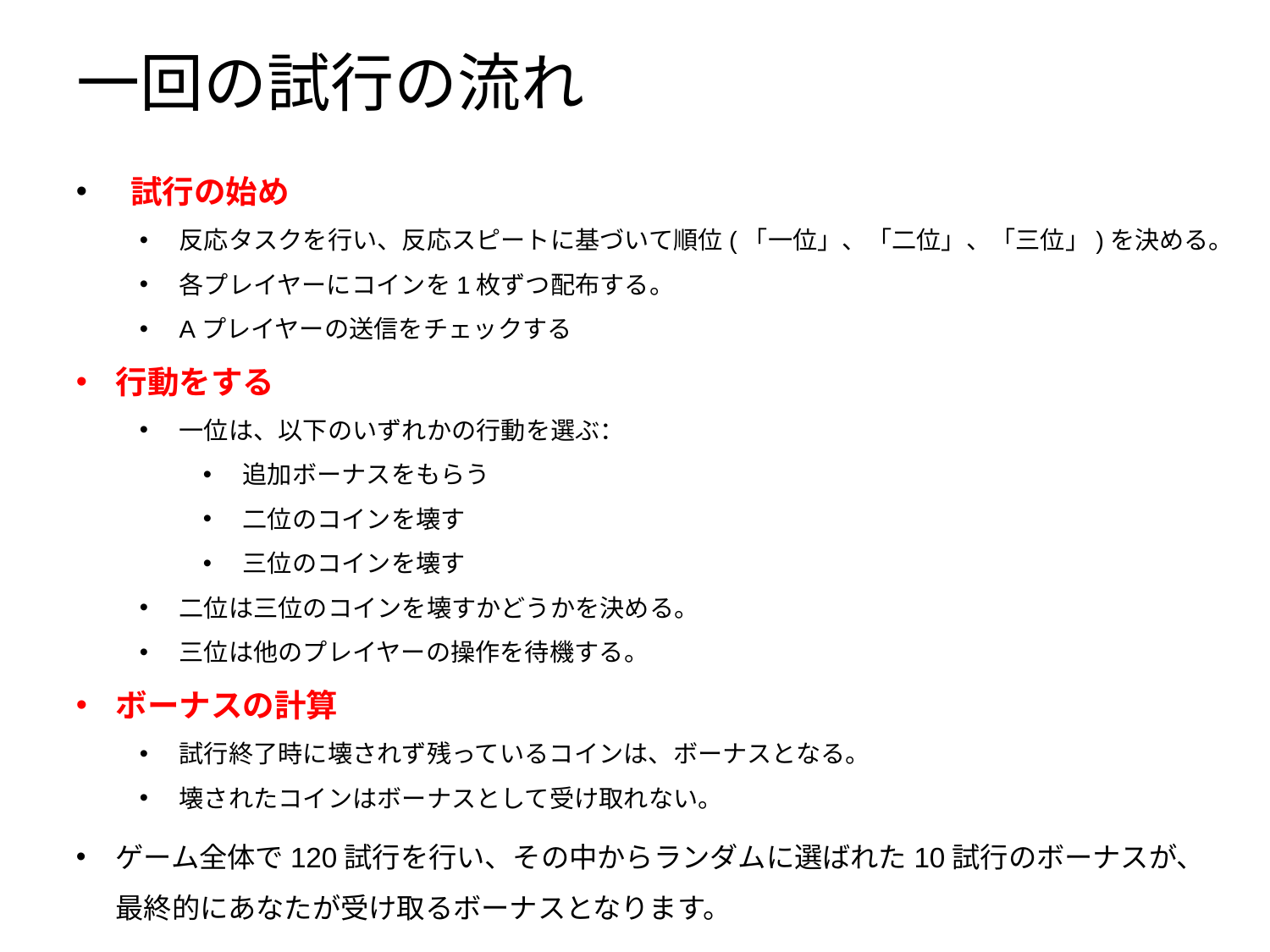

# 一回の試行の流れ
 試行の始め
反応タスクを行い、反応スピートに基づいて順位(「一位」、「二位」、「三位」)を決める。
各プレイヤーにコインを1枚ずつ配布する。
Aプレイヤーの送信をチェックする
行動をする
一位は、以下のいずれかの行動を選ぶ：
追加ボーナスをもらう
二位のコインを壊す
三位のコインを壊す
二位は三位のコインを壊すかどうかを決める。
三位は他のプレイヤーの操作を待機する。
ボーナスの計算
試行終了時に壊されず残っているコインは、ボーナスとなる。
壊されたコインはボーナスとして受け取れない。
ゲーム全体で120試行を行い、その中からランダムに選ばれた10試行のボーナスが、最終的にあなたが受け取るボーナスとなります。